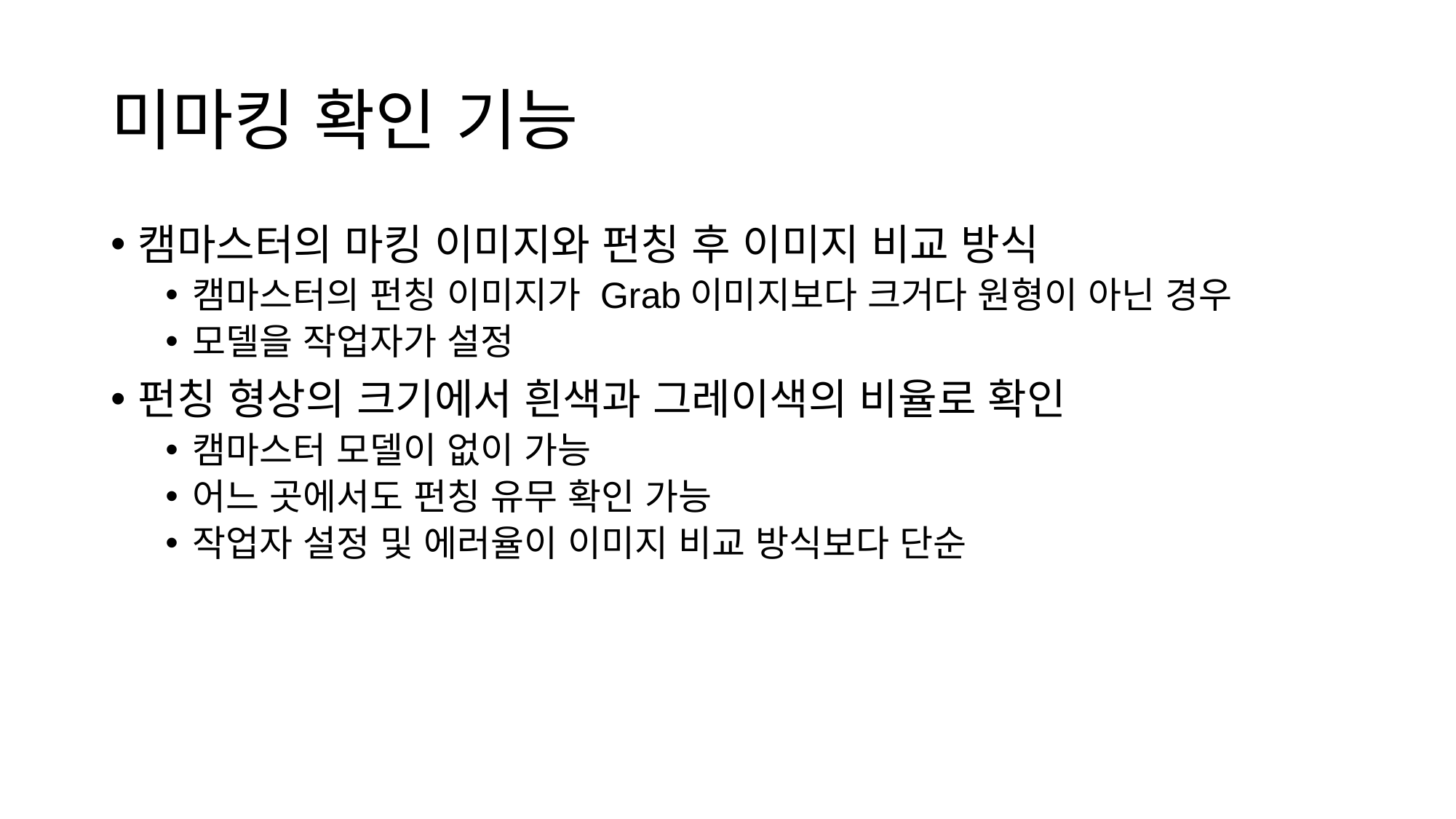

# 미마킹 확인 기능
캠마스터의 마킹 이미지와 펀칭 후 이미지 비교 방식
캠마스터의 펀칭 이미지가 Grab이미지보다 크거다 원형이 아닌 경우
모델을 작업자가 설정
펀칭 형상의 크기에서 흰색과 그레이색의 비율로 확인
캠마스터 모델이 없이 가능
어느 곳에서도 펀칭 유무 확인 가능
작업자 설정 및 에러율이 이미지 비교 방식보다 단순